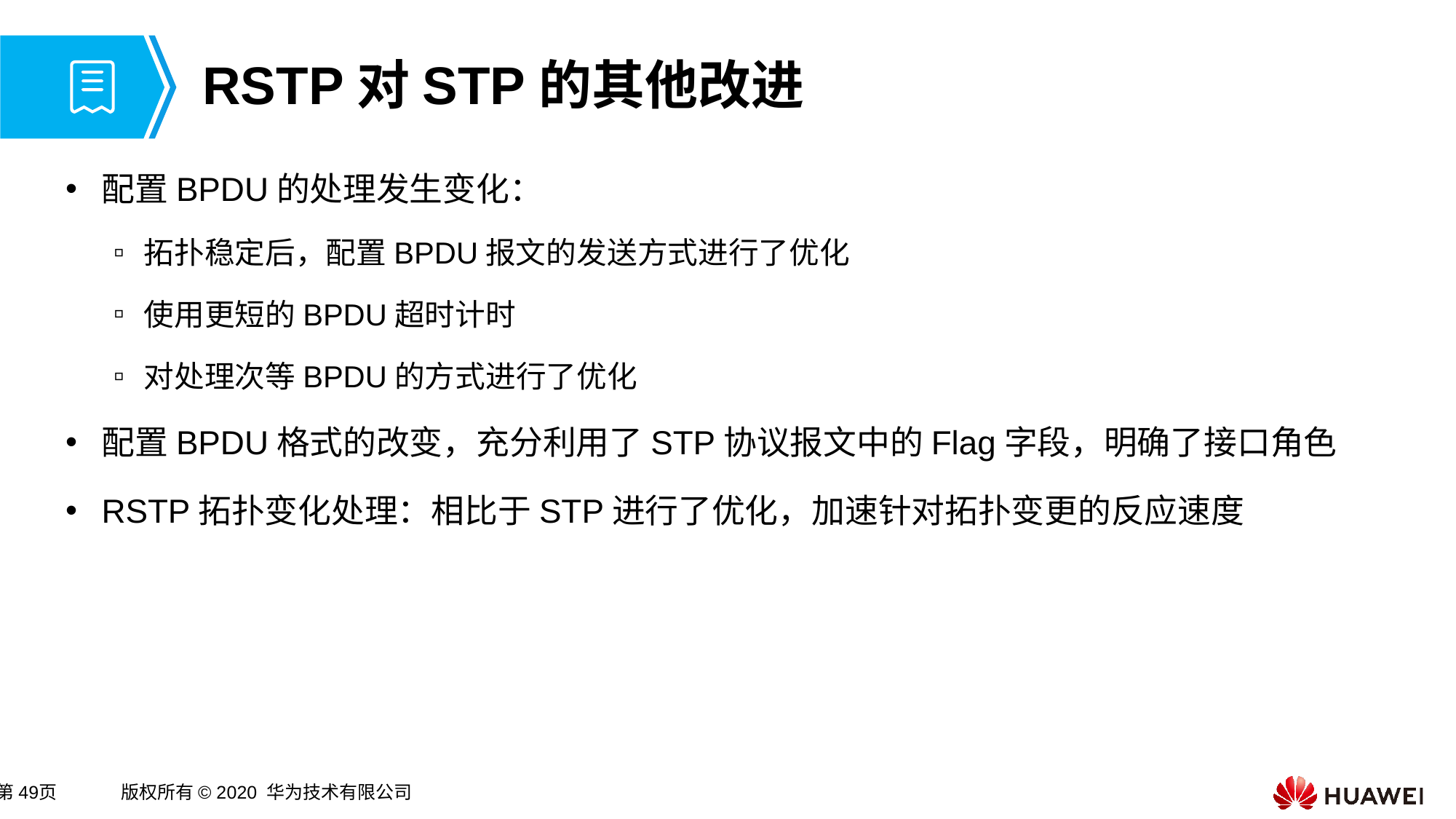

# RSTP对STP的其他改进
配置BPDU的处理发生变化：
拓扑稳定后，配置BPDU报文的发送方式进行了优化
使用更短的BPDU超时计时
对处理次等BPDU的方式进行了优化
配置BPDU格式的改变，充分利用了STP协议报文中的Flag字段，明确了接口角色
RSTP拓扑变化处理：相比于STP进行了优化，加速针对拓扑变更的反应速度